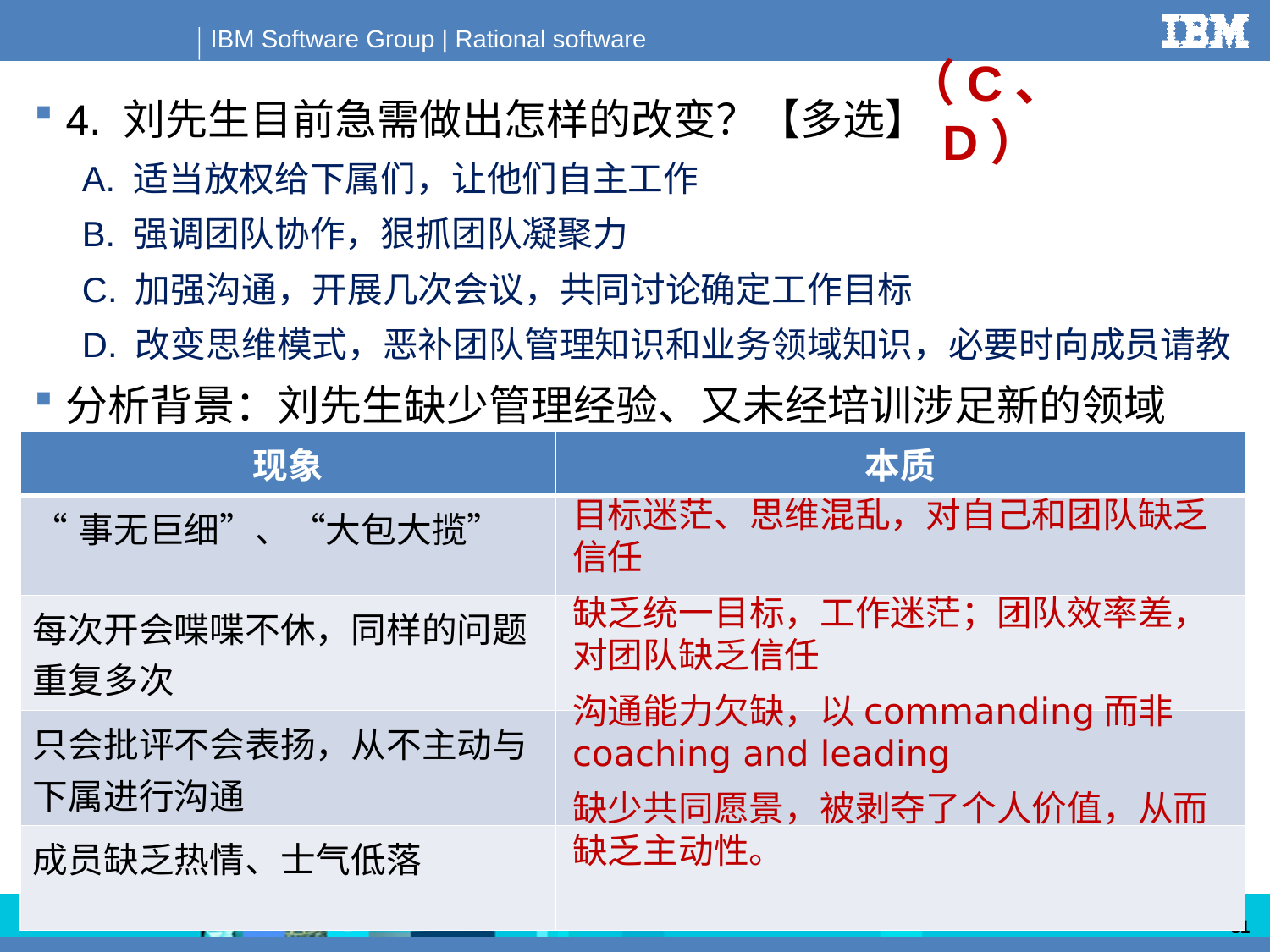

4. 刘先生目前急需做出怎样的改变？【多选】
A. 适当放权给下属们，让他们自主工作
B. 强调团队协作，狠抓团队凝聚力
C. 加强沟通，开展几次会议，共同讨论确定工作目标
D. 改变思维模式，恶补团队管理知识和业务领域知识，必要时向成员请教
分析背景：刘先生缺少管理经验、又未经培训涉足新的领域
（C、D）
| 现象 | 本质 |
| --- | --- |
| “事无巨细”、“大包大揽” |  |
| 每次开会喋喋不休，同样的问题重复多次 |  |
| 只会批评不会表扬，从不主动与下属进行沟通 |  |
| 成员缺乏热情、士气低落 |  |
目标迷茫、思维混乱，对自己和团队缺乏信任
缺乏统一目标，工作迷茫；团队效率差，对团队缺乏信任
沟通能力欠缺，以commanding而非coaching and leading
缺少共同愿景，被剥夺了个人价值，从而缺乏主动性。
81